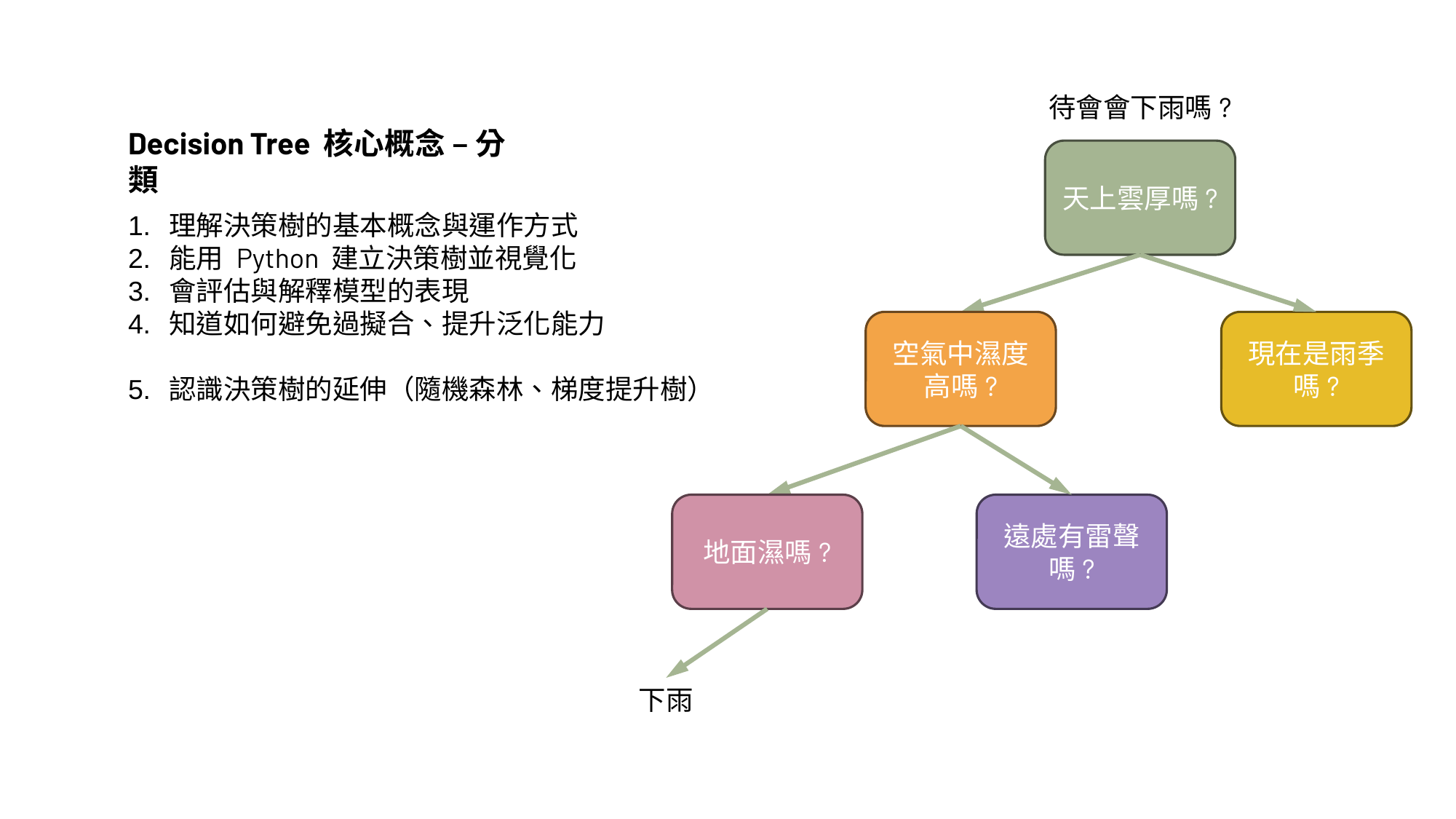

待會會下雨嗎?
Decision Tree 核心概念 – 分類
天上雲厚嗎?
理解決策樹的基本概念與運作方式
能用 Python 建立決策樹並視覺化
會評估與解釋模型的表現
知道如何避免過擬合、提升泛化能力

認識決策樹的延伸（隨機森林、梯度提升樹）
空氣中濕度高嗎?
現在是雨季嗎?
地面濕嗎?
遠處有雷聲嗎?
下雨